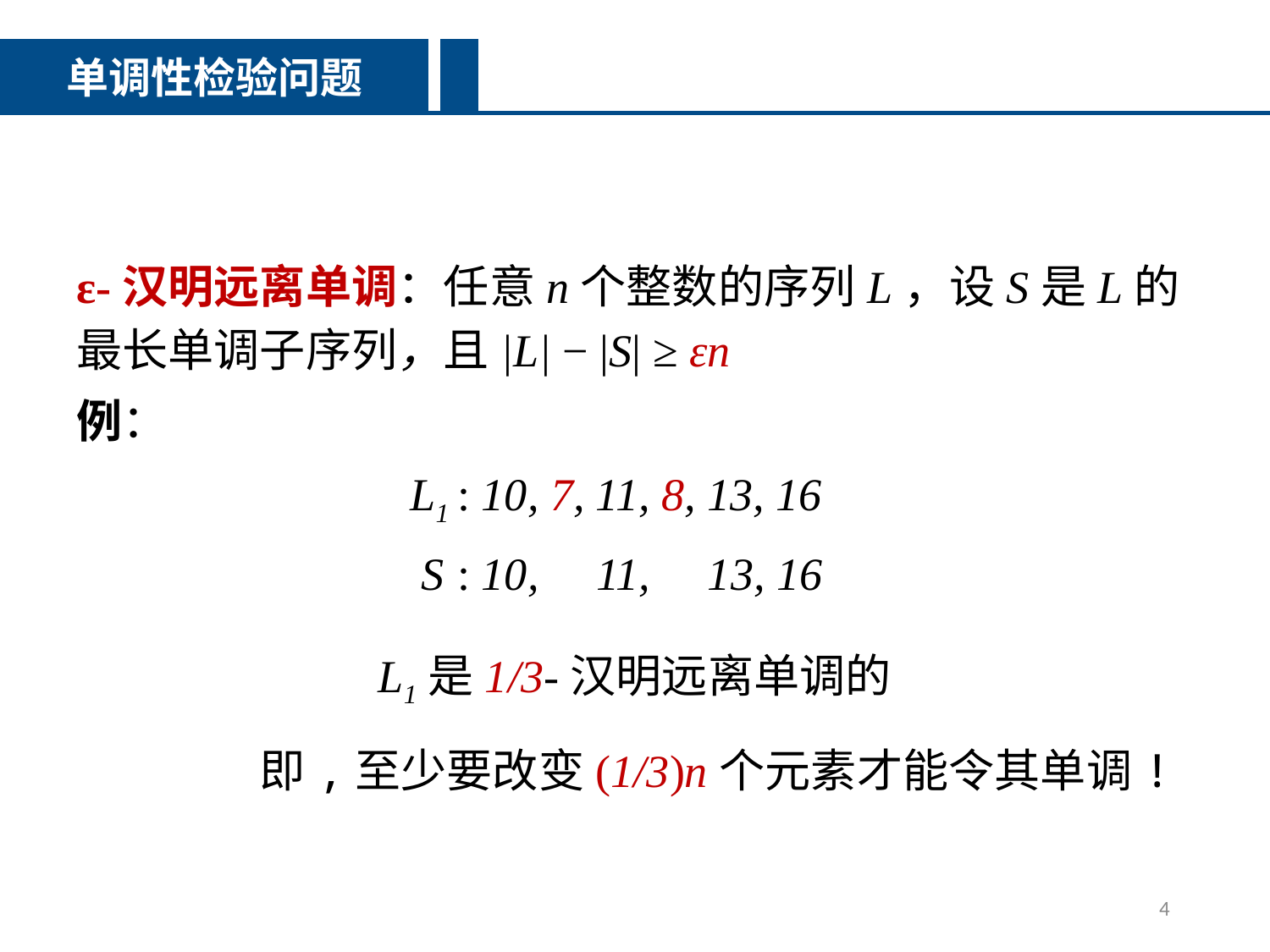

单调性检验问题

ε-汉明远离单调：任意n个整数的序列L，设S是L的最长单调子序列，且|L| − |S| ≥ εn
例：
	       	       L1	: 10, 7, 11, 8, 13, 16
	       	        S	: 10, 7, 11, 8, 13, 16
L1是1/3-汉明远离单调的
即,至少要改变(1/3)n个元素才能令其单调!
4